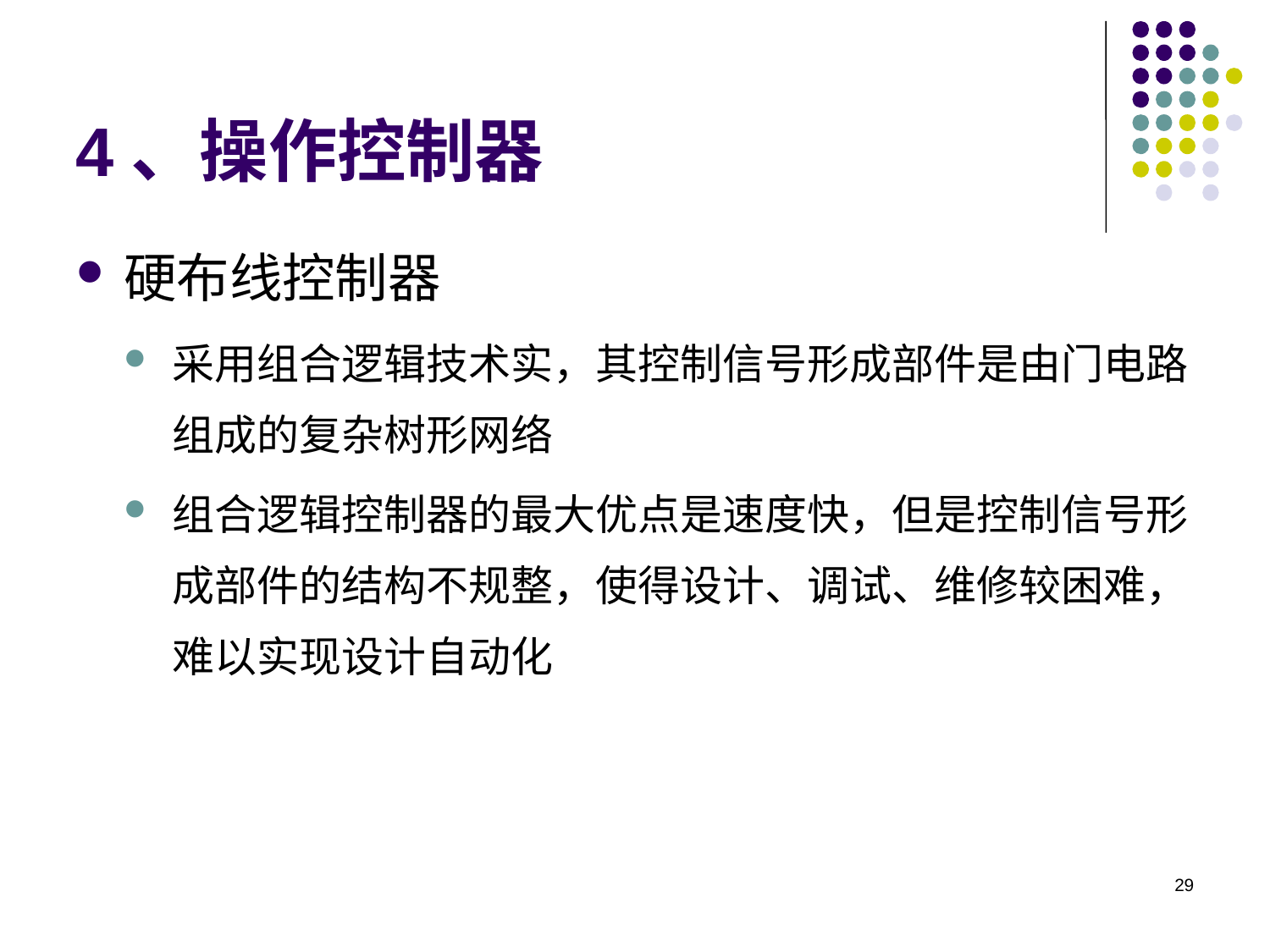

4、操作控制器
硬布线控制器
采用组合逻辑技术实，其控制信号形成部件是由门电路组成的复杂树形网络
组合逻辑控制器的最大优点是速度快，但是控制信号形成部件的结构不规整，使得设计、调试、维修较困难，难以实现设计自动化

29